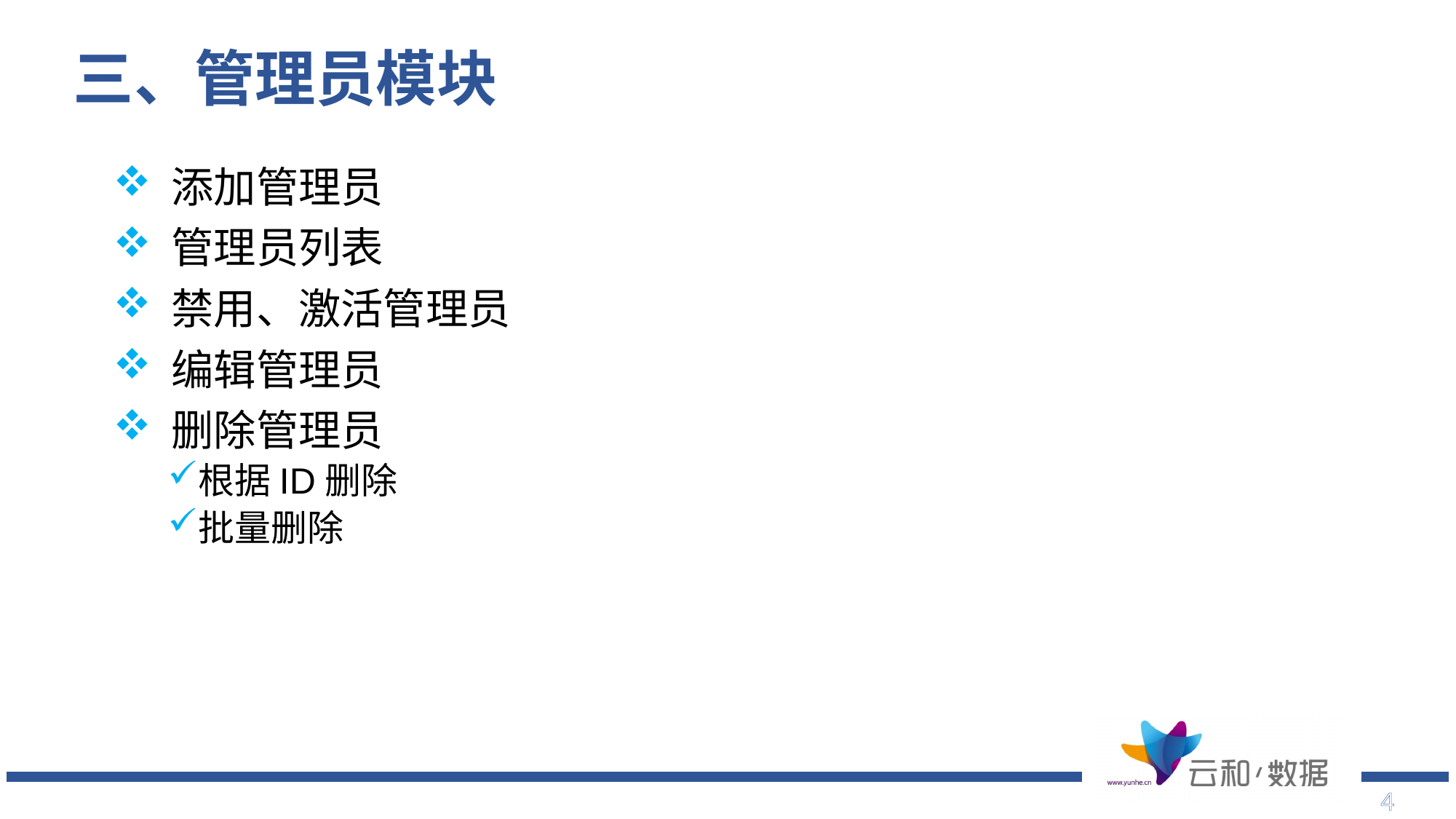

# 三、管理员模块
 添加管理员
 管理员列表
 禁用、激活管理员
 编辑管理员
 删除管理员
根据ID删除
批量删除